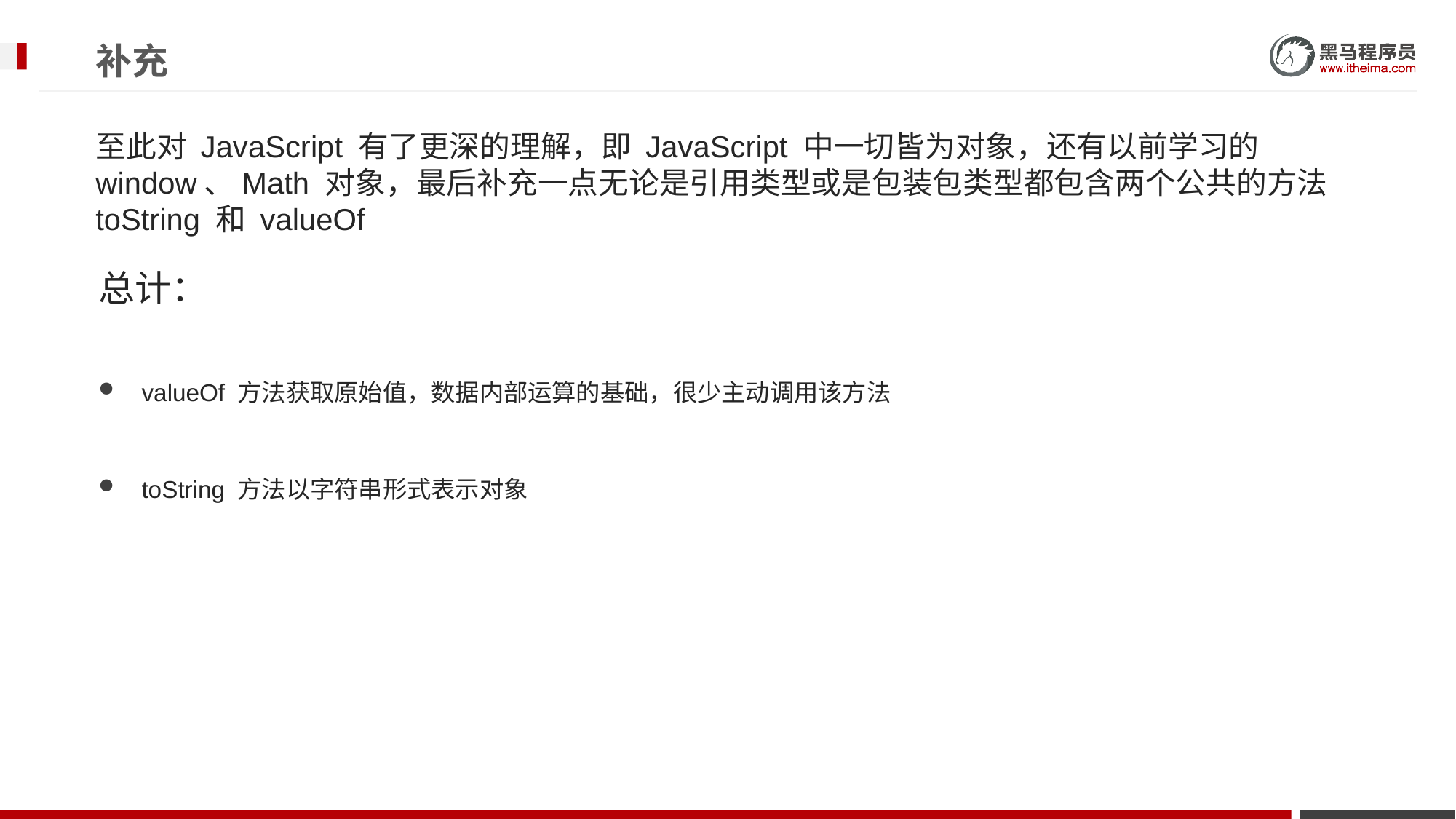

# 补充
至此对 JavaScript 有了更深的理解，即 JavaScript 中一切皆为对象，还有以前学习的 window、Math 对象，最后补充一点无论是引用类型或是包装包类型都包含两个公共的方法 toString 和 valueOf
总计：

valueOf 方法获取原始值，数据内部运算的基础，很少主动调用该方法

toString 方法以字符串形式表示对象